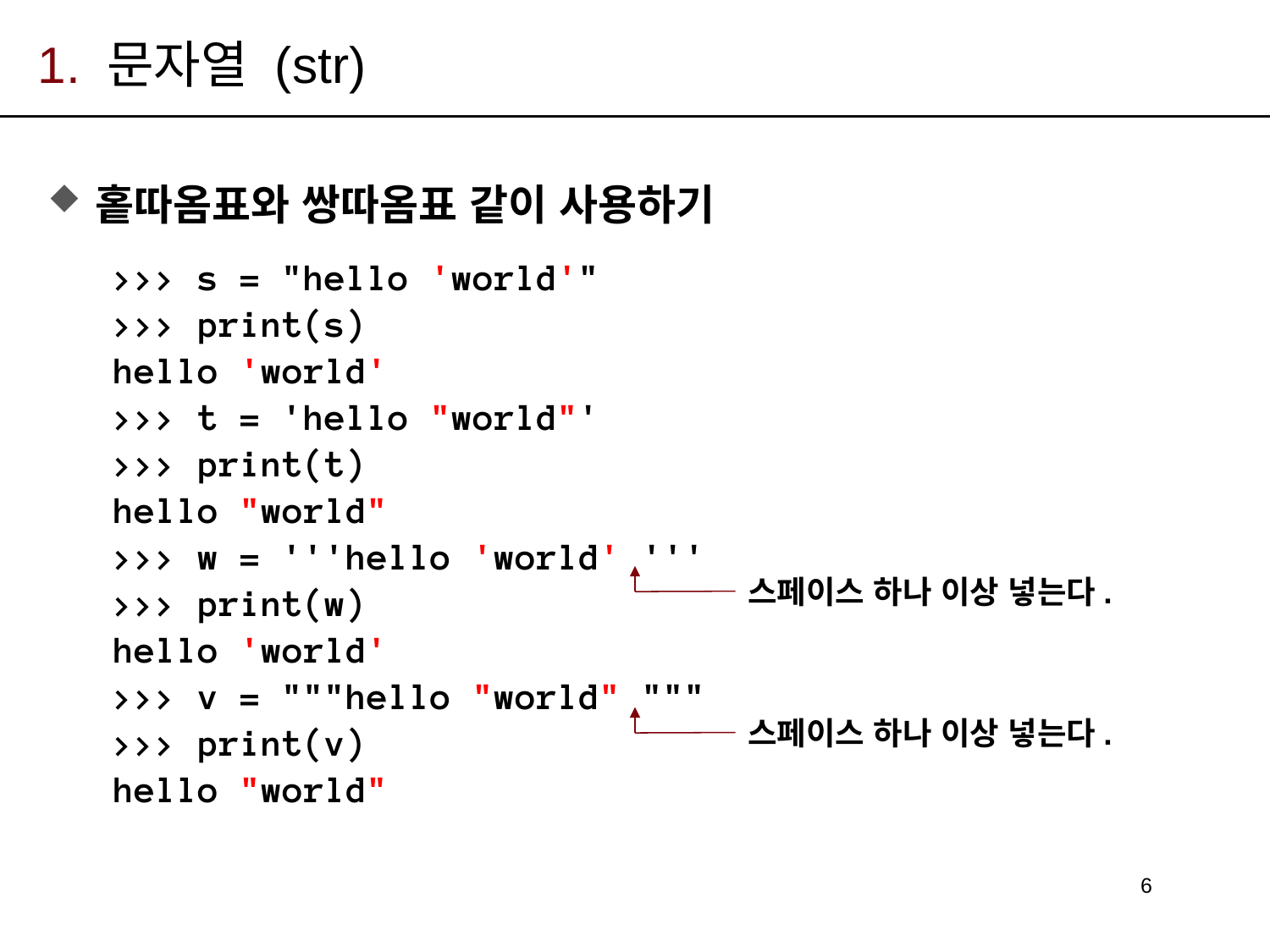

# 1. 문자열 (str)
홑따옴표와 쌍따옴표 같이 사용하기

>>> s = "hello 'world'"
>>> print(s)
hello 'world'
>>> t = 'hello "world"'
>>> print(t)
hello "world"
>>> w = '''hello 'world' '''
>>> print(w)
hello 'world'
>>> v = """hello "world" """
>>> print(v)
hello "world"
스페이스 하나 이상 넣는다.
스페이스 하나 이상 넣는다.
6